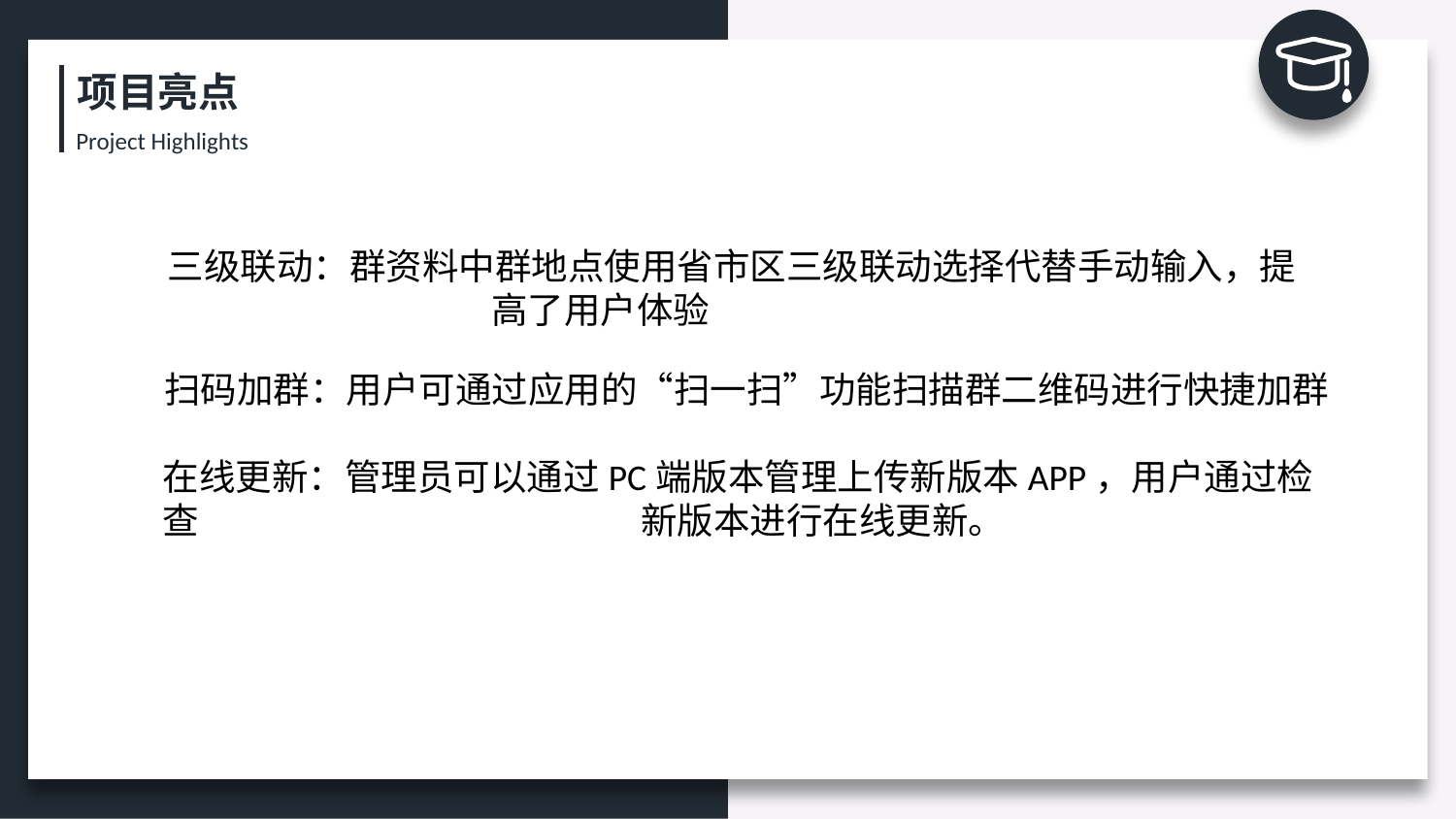

项目亮点
Project Highlights
三级联动：群资料中群地点使用省市区三级联动选择代替手动输入，提		    高了用户体验
扫码加群：用户可通过应用的“扫一扫”功能扫描群二维码进行快捷加群
在线更新：管理员可以通过PC端版本管理上传新版本APP，用户通过检查			     新版本进行在线更新。